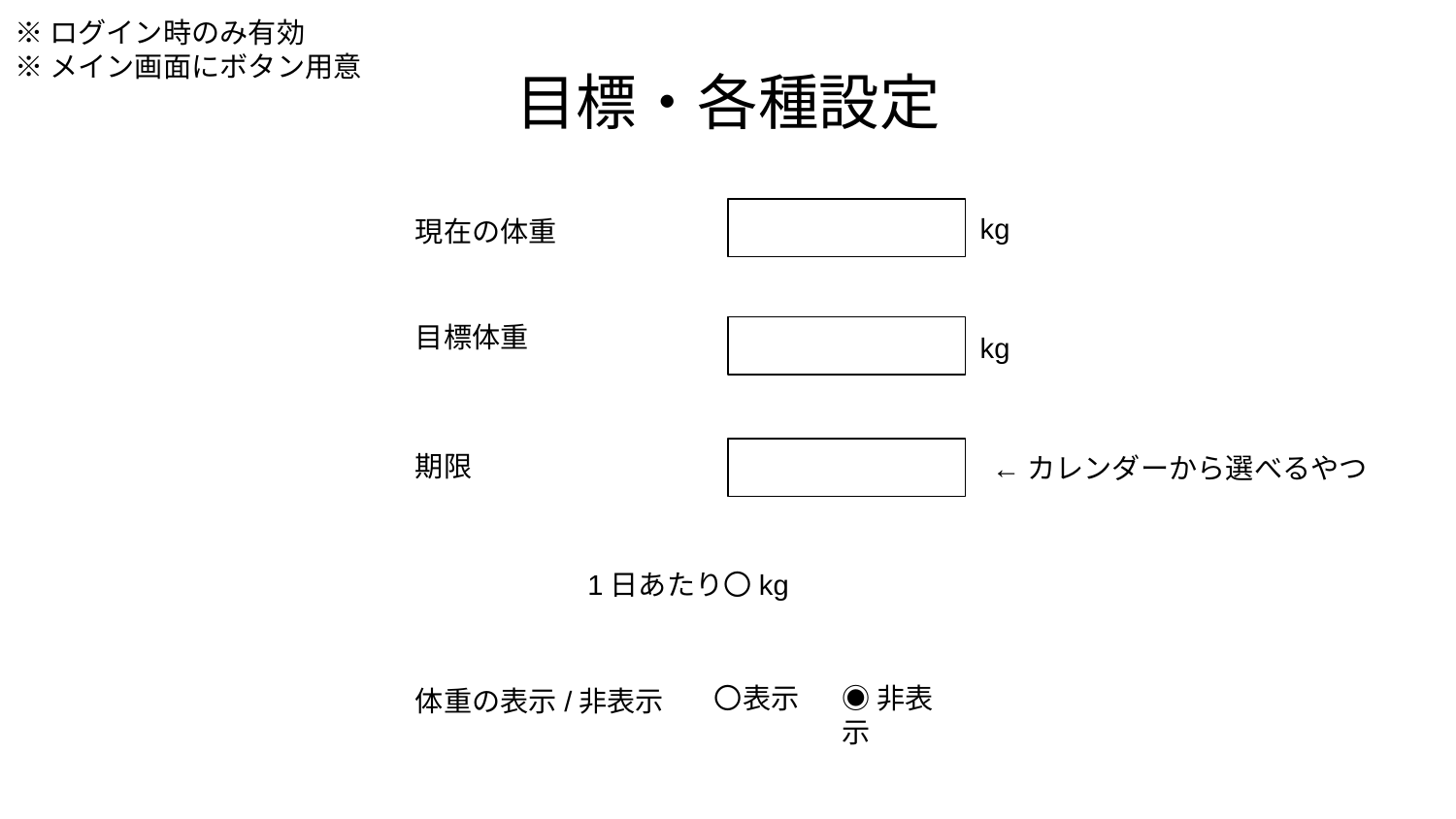

※ログイン時のみ有効
※メイン画面にボタン用意
# 目標・各種設定
kg
現在の体重

目標体重
kg

期限
←カレンダーから選べるやつ

1日あたり〇kg
〇表示
◉非表示
体重の表示/非表示